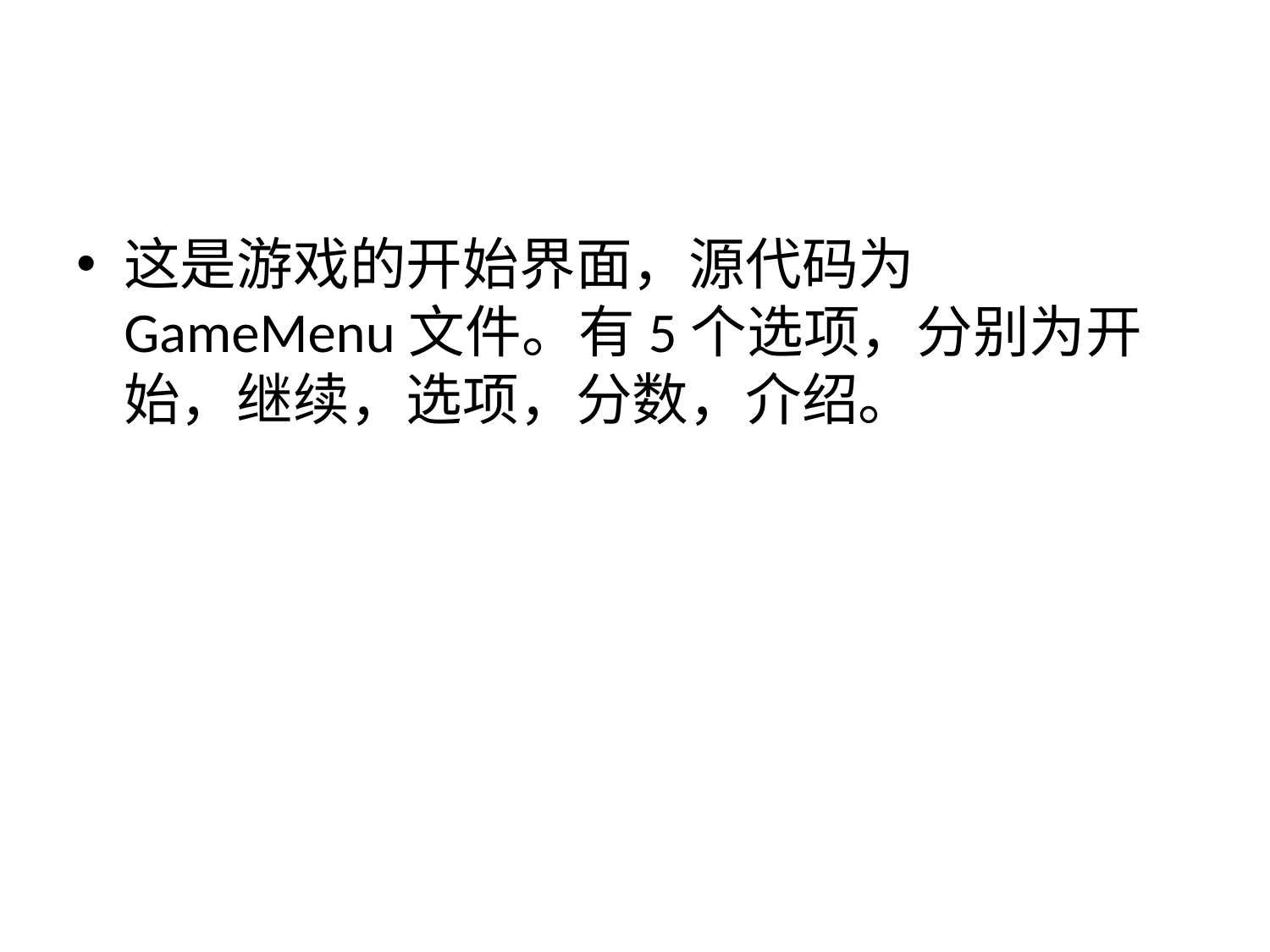

#
这是游戏的开始界面，源代码为GameMenu文件。有5个选项，分别为开始，继续，选项，分数，介绍。